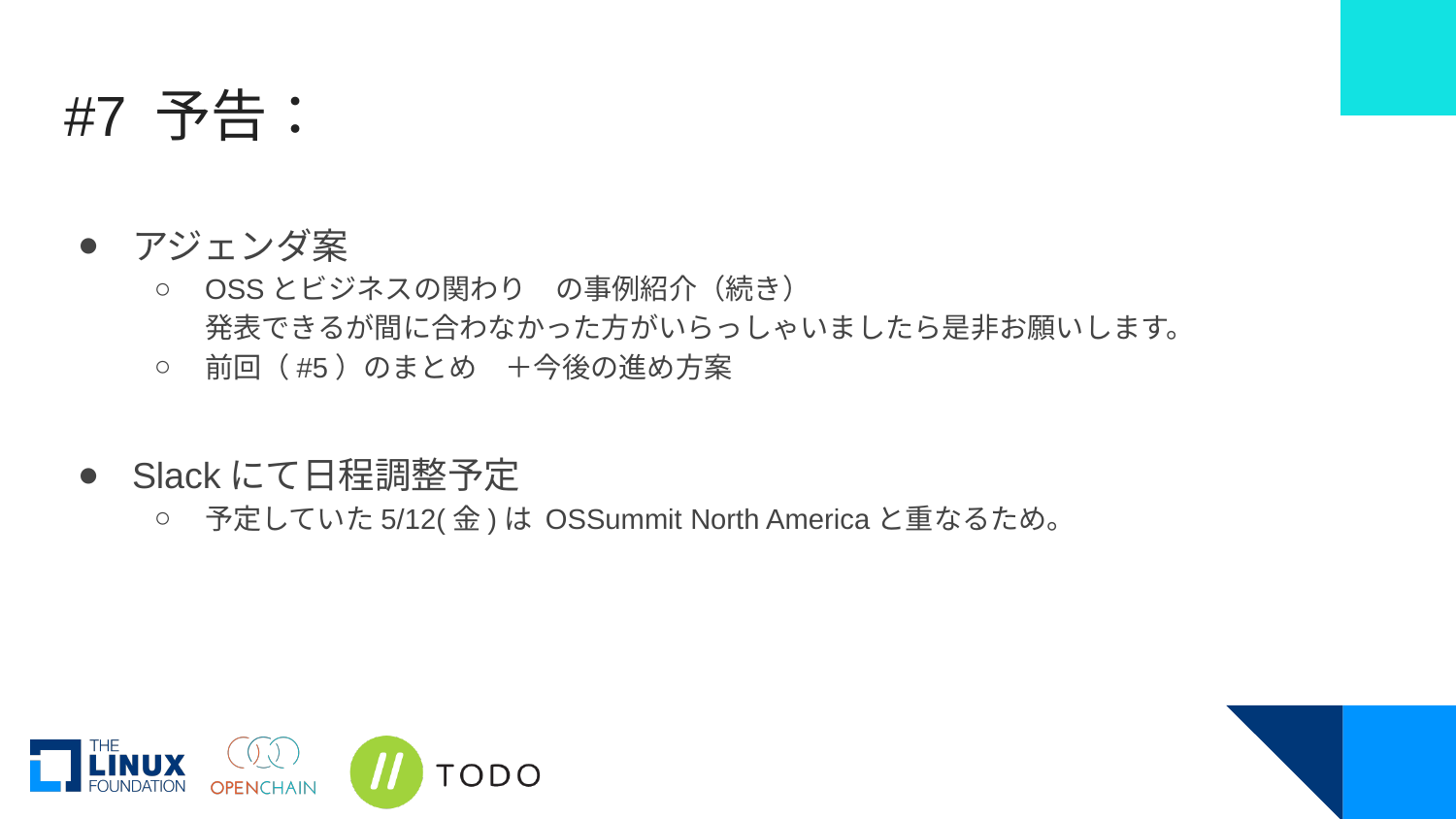

# #7 予告：
アジェンダ案
OSSとビジネスの関わり　の事例紹介（続き）
発表できるが間に合わなかった方がいらっしゃいましたら是非お願いします。
前回（#5）のまとめ　＋今後の進め方案

Slackにて日程調整予定
予定していた5/12(金)は OSSummit North Americaと重なるため。